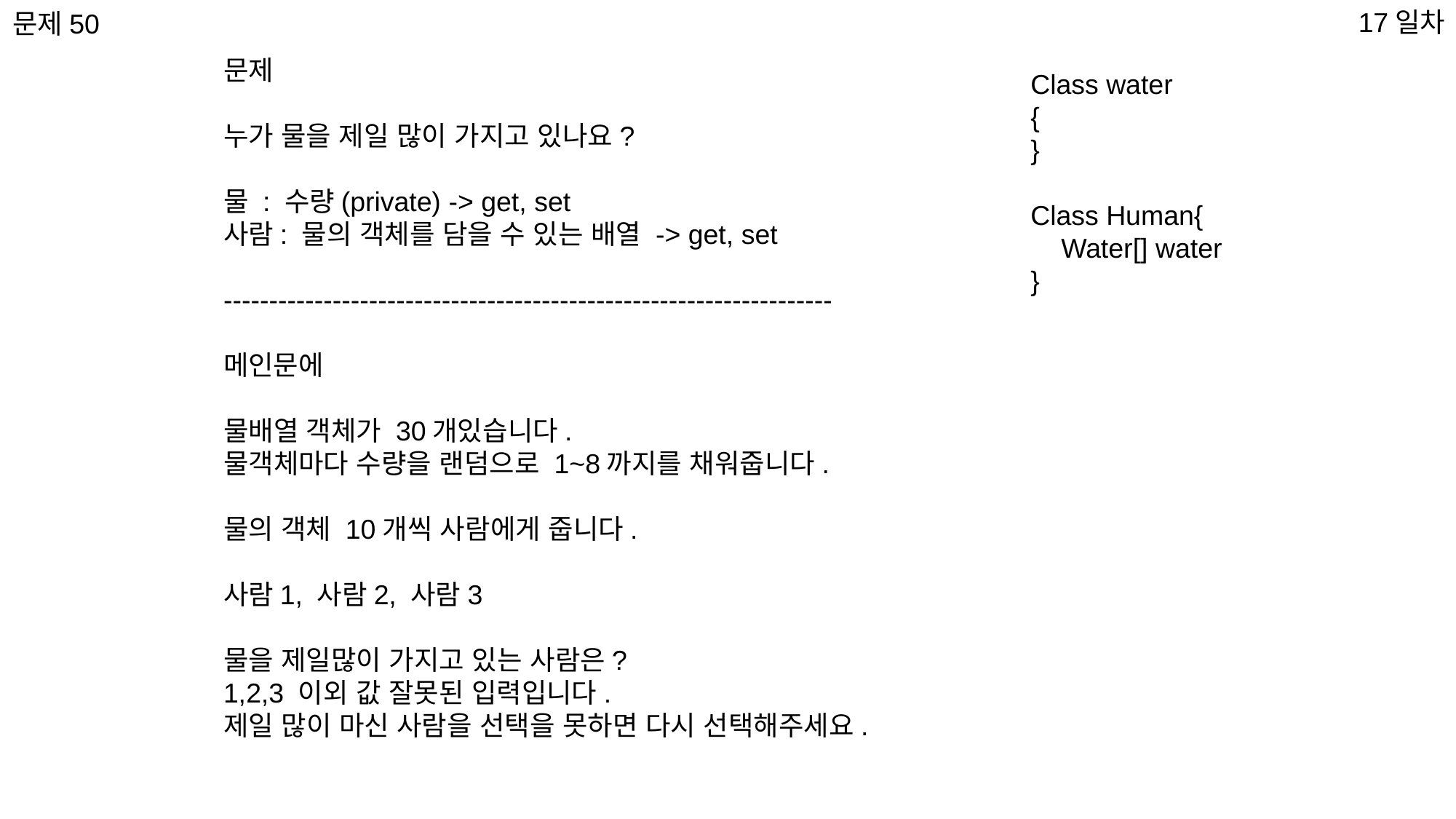

17일차
문제50
문제

누가 물을 제일 많이 가지고 있나요?

물 : 수량(private) -> get, set
사람: 물의 객체를 담을 수 있는 배열 -> get, set

-------------------------------------------------------------------

메인문에

물배열 객체가 30개있습니다.
물객체마다 수량을 랜덤으로 1~8까지를 채워줍니다.

물의 객체 10개씩 사람에게 줍니다.

사람1, 사람2, 사람3

물을 제일많이 가지고 있는 사람은?
1,2,3 이외 값 잘못된 입력입니다.
제일 많이 마신 사람을 선택을 못하면 다시 선택해주세요.
Class water
{
}

Class Human{
    Water[] water
}